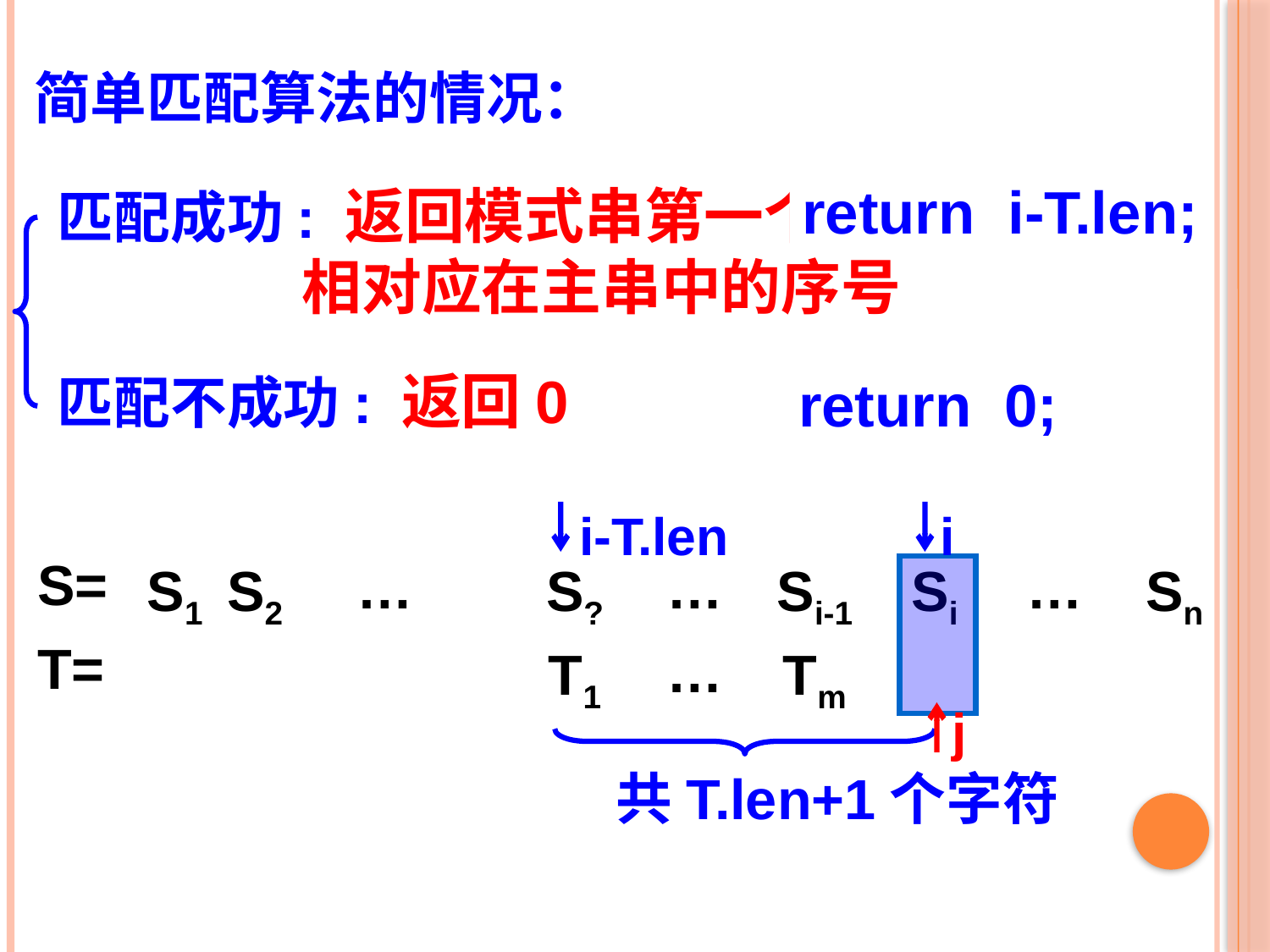

简单匹配算法的情况：
匹配成功: 返回模式串第一个字符
                 相对应在主串中的序号
return  i-T.len;

匹配不成功: 返回0
return  0;
i-T.len

i

S=
S1
S2
…
S?
…
Si-1
Si
…
Sn

T=
T1
…
Tm

j

共T.len+1个字符